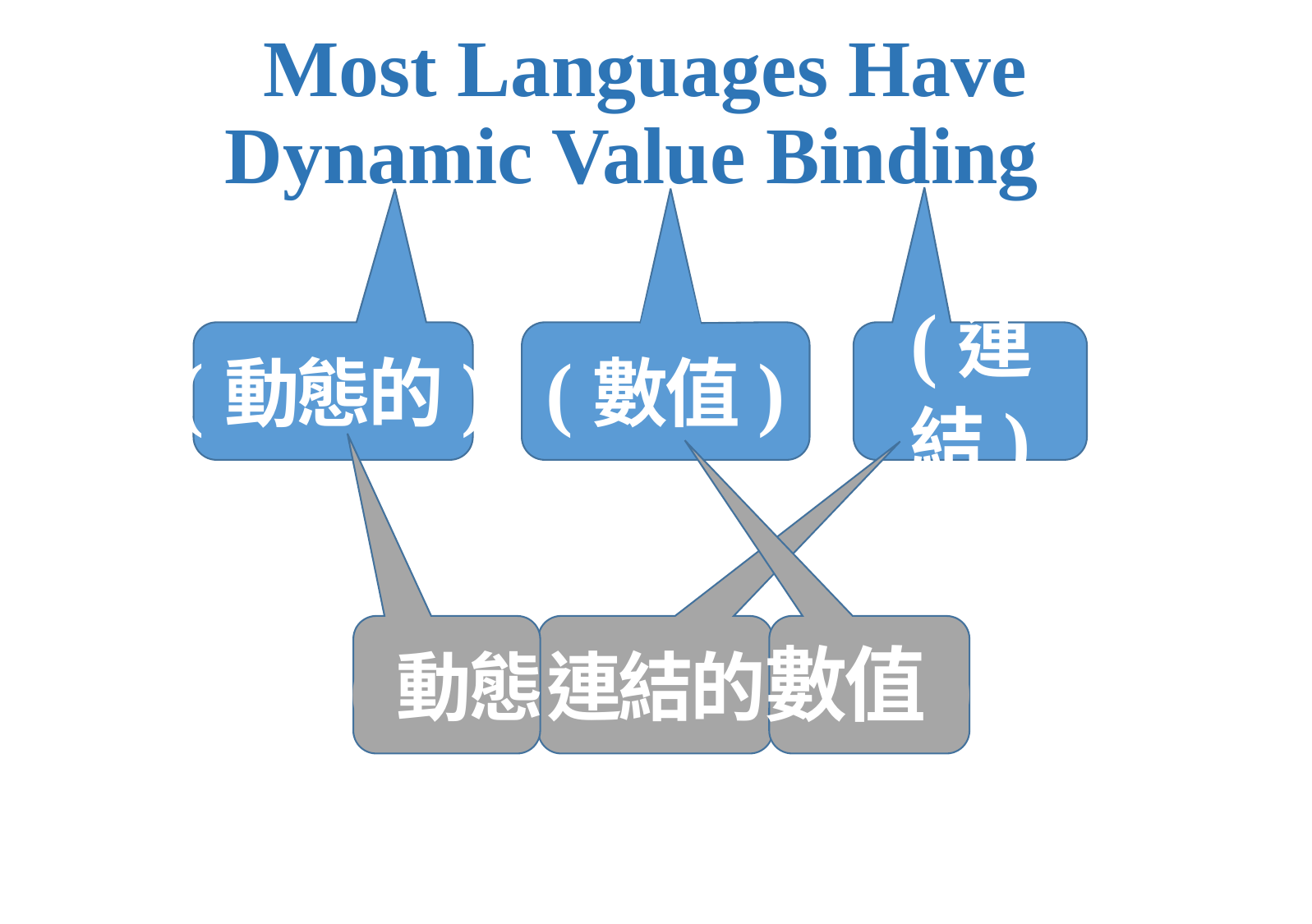

Most Languages Have
Dynamic Value Binding:

(數值)
(動態的)
(連結)
(動態
(連結的)
數值)